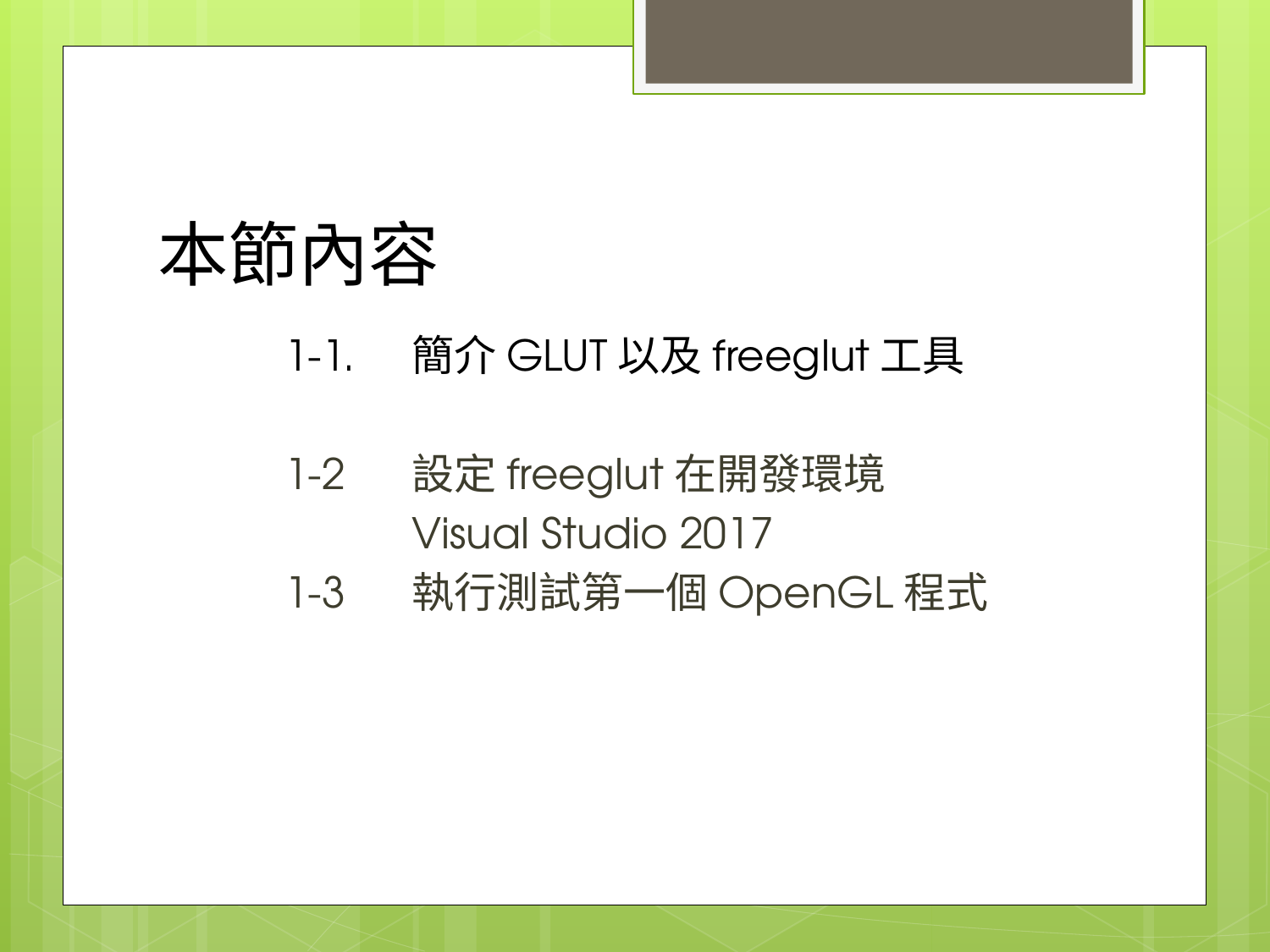

# 本節內容
	1-1.	簡介GLUT以及freeglut工具

	1-2	設定freeglut在開發環境
		Visual Studio 2017
	1-3	執行測試第一個OpenGL程式